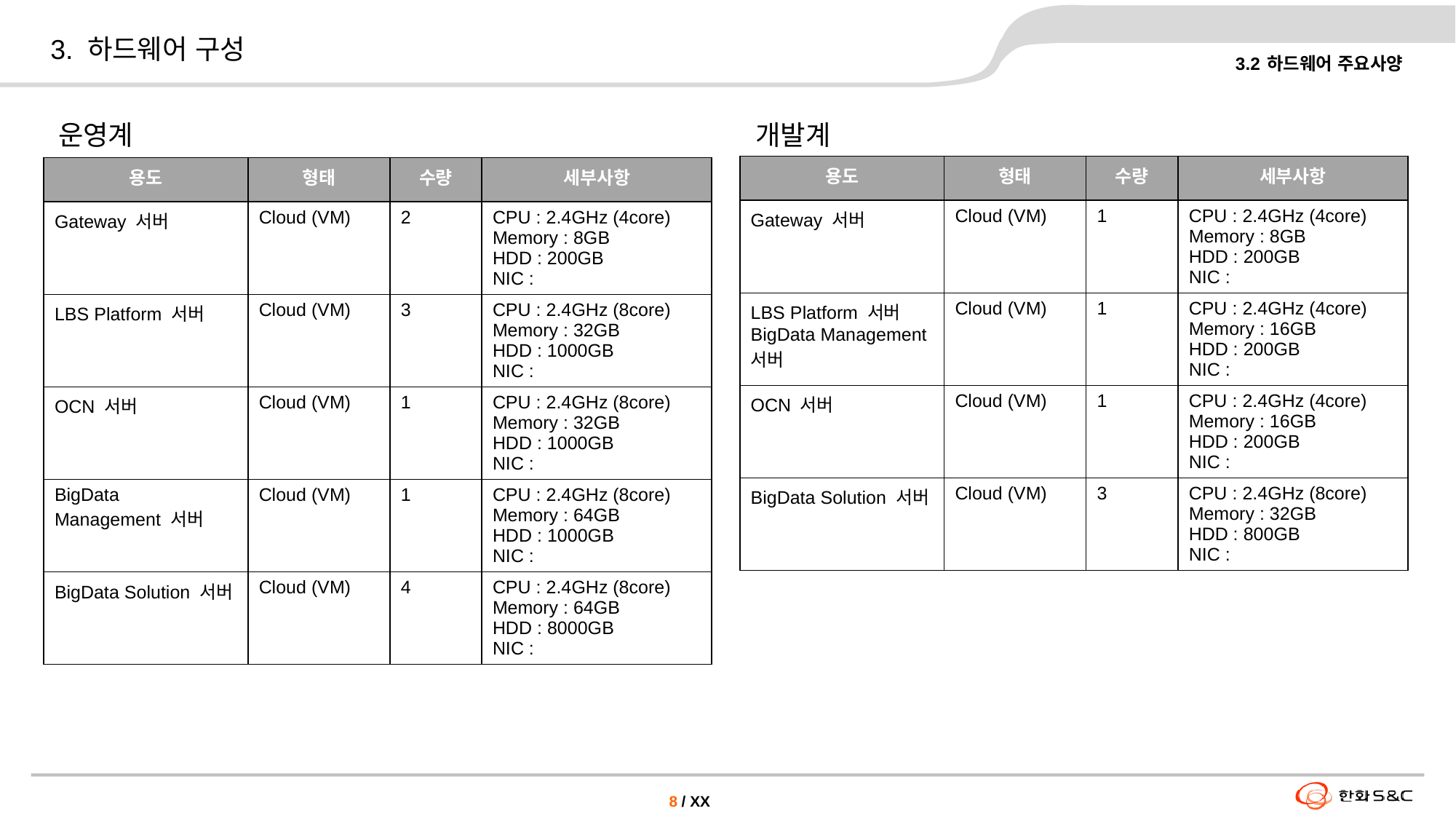

# 3. 하드웨어 구성
3.2 하드웨어 주요사양
개발계
운영계
| 용도 | 형태 | 수량 | 세부사항 |
| --- | --- | --- | --- |
| Gateway 서버 | Cloud (VM) | 1 | CPU : 2.4GHz (4core) Memory : 8GB HDD : 200GB NIC : |
| LBS Platform 서버 BigData Management 서버 | Cloud (VM) | 1 | CPU : 2.4GHz (4core) Memory : 16GB HDD : 200GB NIC : |
| OCN 서버 | Cloud (VM) | 1 | CPU : 2.4GHz (4core) Memory : 16GB HDD : 200GB NIC : |
| BigData Solution 서버 | Cloud (VM) | 3 | CPU : 2.4GHz (8core) Memory : 32GB HDD : 800GB NIC : |
| 용도 | 형태 | 수량 | 세부사항 |
| --- | --- | --- | --- |
| Gateway 서버 | Cloud (VM) | 2 | CPU : 2.4GHz (4core) Memory : 8GB HDD : 200GB NIC : |
| LBS Platform 서버 | Cloud (VM) | 3 | CPU : 2.4GHz (8core) Memory : 32GB HDD : 1000GB NIC : |
| OCN 서버 | Cloud (VM) | 1 | CPU : 2.4GHz (8core) Memory : 32GB HDD : 1000GB NIC : |
| BigData Management 서버 | Cloud (VM) | 1 | CPU : 2.4GHz (8core) Memory : 64GB HDD : 1000GB NIC : |
| BigData Solution 서버 | Cloud (VM) | 4 | CPU : 2.4GHz (8core) Memory : 64GB HDD : 8000GB NIC : |